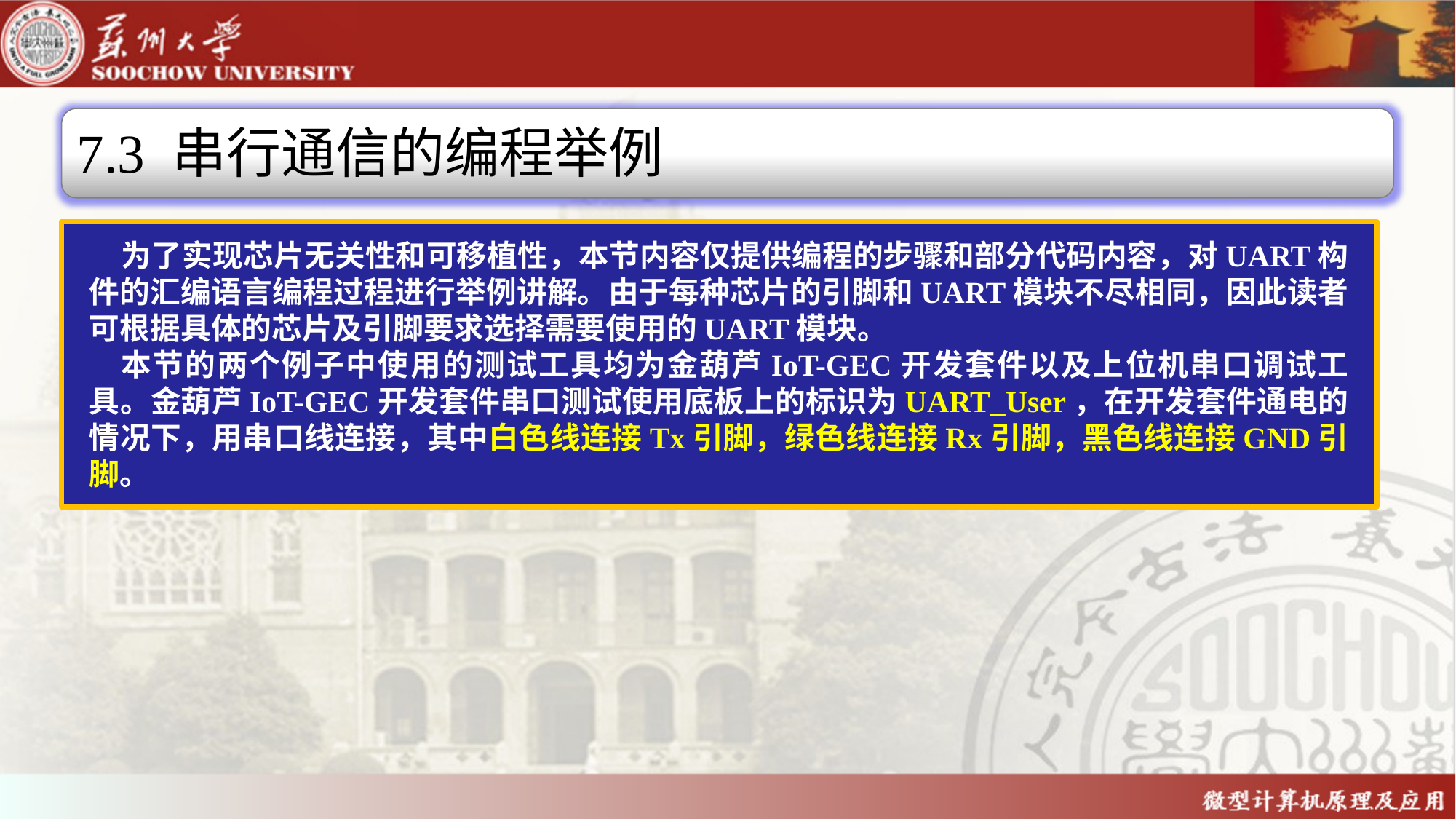

7.3 串行通信的编程举例
为了实现芯片无关性和可移植性，本节内容仅提供编程的步骤和部分代码内容，对UART构件的汇编语言编程过程进行举例讲解。由于每种芯片的引脚和UART模块不尽相同，因此读者可根据具体的芯片及引脚要求选择需要使用的UART模块。
本节的两个例子中使用的测试工具均为金葫芦IoT-GEC开发套件以及上位机串口调试工具。金葫芦IoT-GEC开发套件串口测试使用底板上的标识为UART_User，在开发套件通电的情况下，用串口线连接，其中白色线连接Tx引脚，绿色线连接Rx引脚，黑色线连接GND引脚。